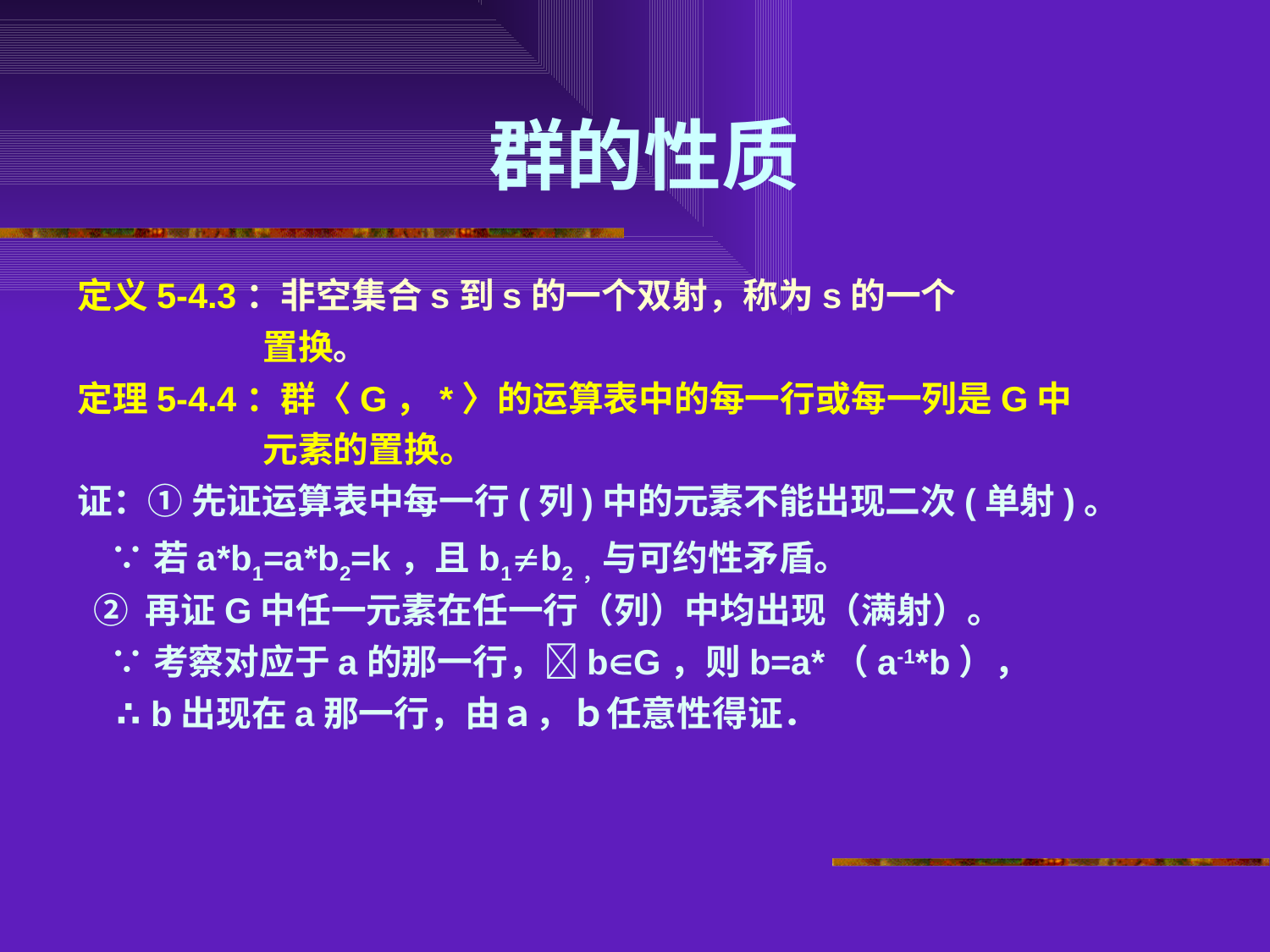

# 群的性质
定义5-4.3：非空集合s到s的一个双射，称为s的一个
                      置换。
定理5-4.4：群〈G，*〉的运算表中的每一行或每一列是G中
                      元素的置换。
证：① 先证运算表中每一行(列)中的元素不能出现二次(单射)。
    ∵若a*b1=a*b2=k，且b1≠b2，与可约性矛盾。
  ② 再证G中任一元素在任一行（列）中均出现（满射）。
    ∵考察对应于a的那一行，∀b∈G，则b=a*（a-1*b），
    ∴ b出现在a那一行，由ａ，ｂ任意性得证．